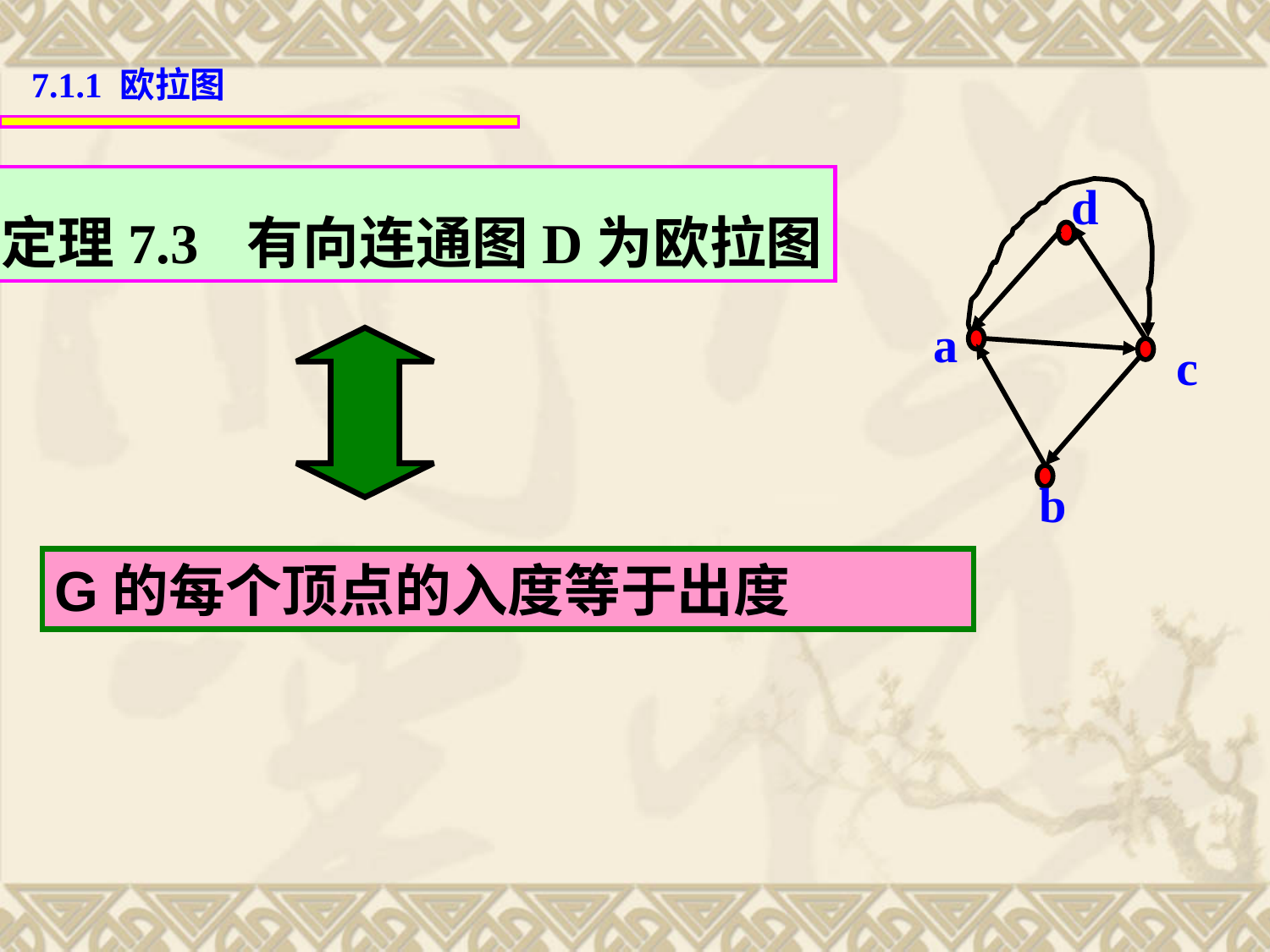

7.1.1 欧拉图

定理7.3 有向连通图D为欧拉图
d

a

c

b
G的每个顶点的入度等于出度